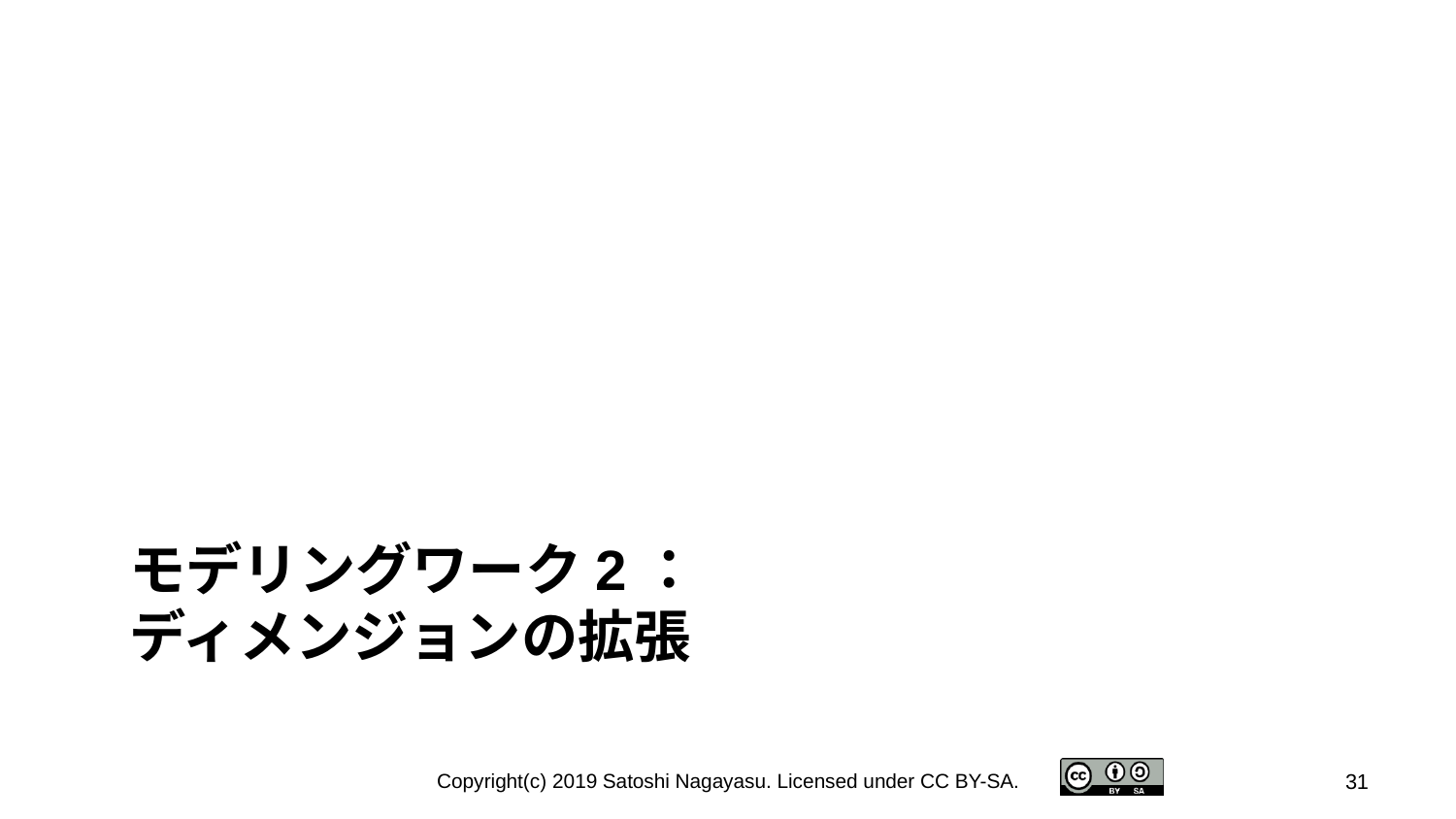

# モデリングワーク2： ディメンジョンの拡張
Copyright(c) 2019 Satoshi Nagayasu. Licensed under CC BY-SA.
31